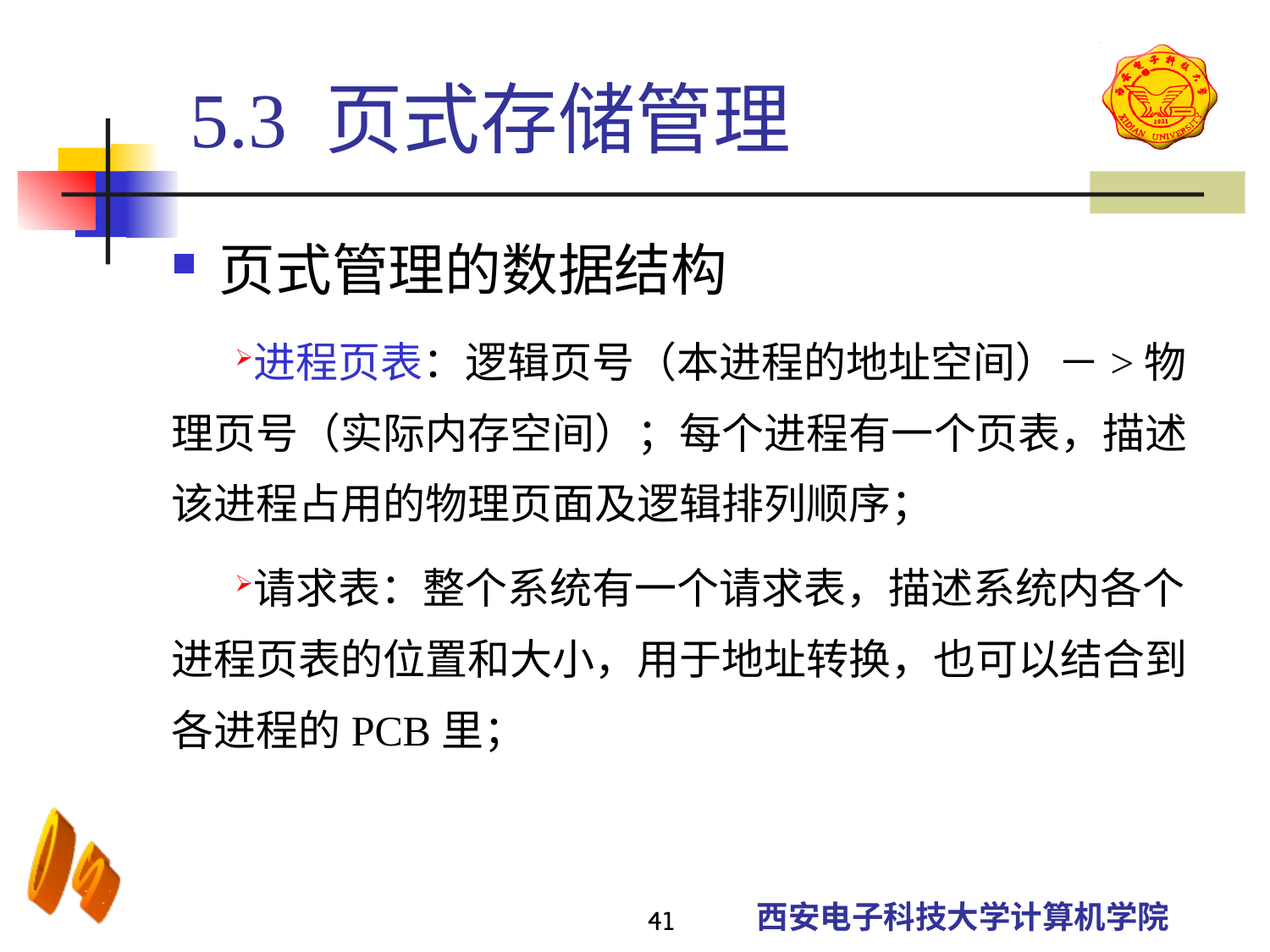

5.3 页式存储管理
页式管理的数据结构
进程页表：逻辑页号（本进程的地址空间）－>物理页号（实际内存空间）；每个进程有一个页表，描述该进程占用的物理页面及逻辑排列顺序；
请求表：整个系统有一个请求表，描述系统内各个进程页表的位置和大小，用于地址转换，也可以结合到各进程的PCB里；
41